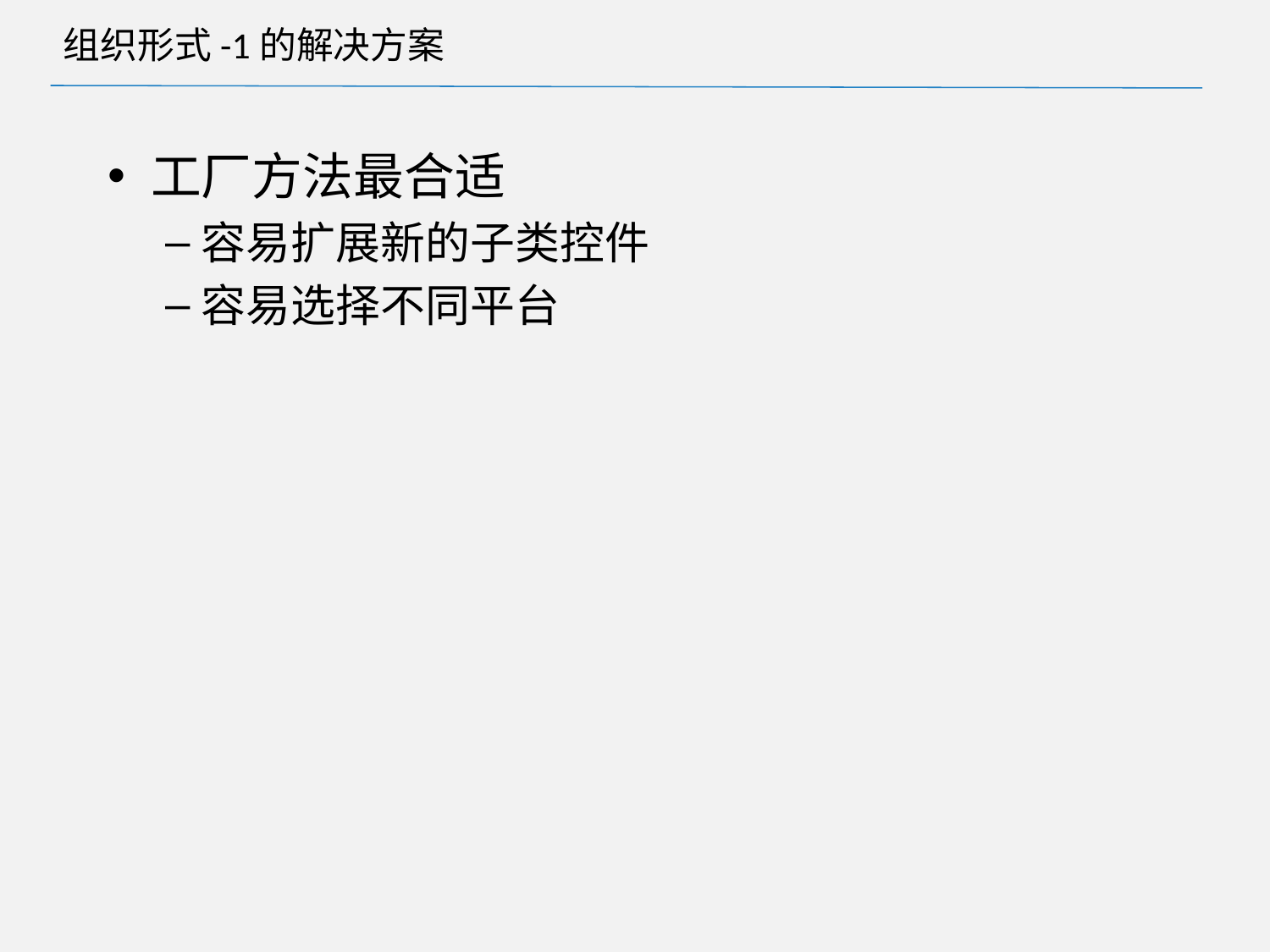

# 组织形式-1的解决方案
工厂方法最合适
容易扩展新的子类控件
容易选择不同平台